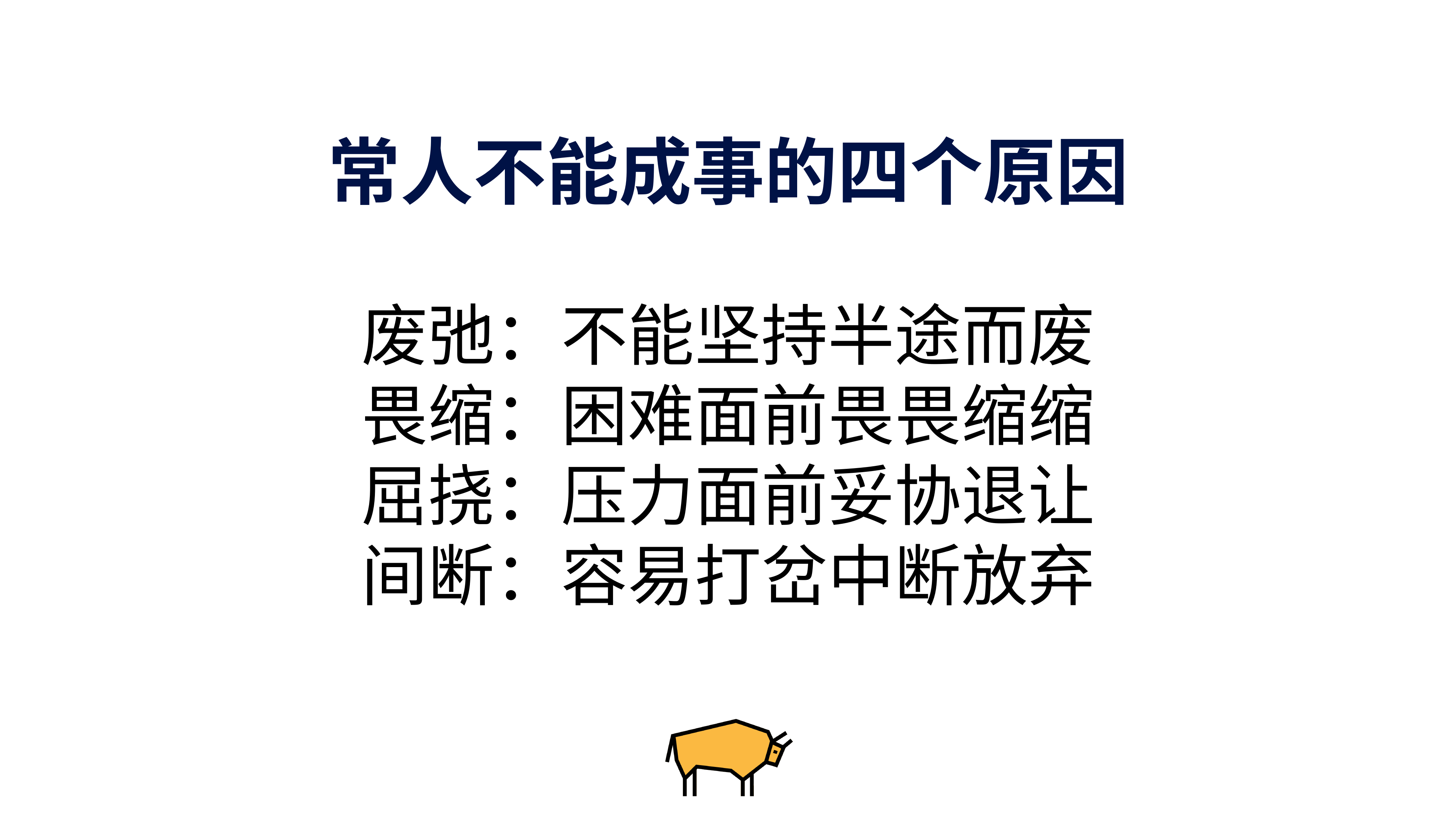

# 常人不能成事的四个原因 废弛：不能坚持半途而废 畏缩：困难面前畏畏缩缩 屈挠：压力面前妥协退让 间断：容易打岔中断放弃